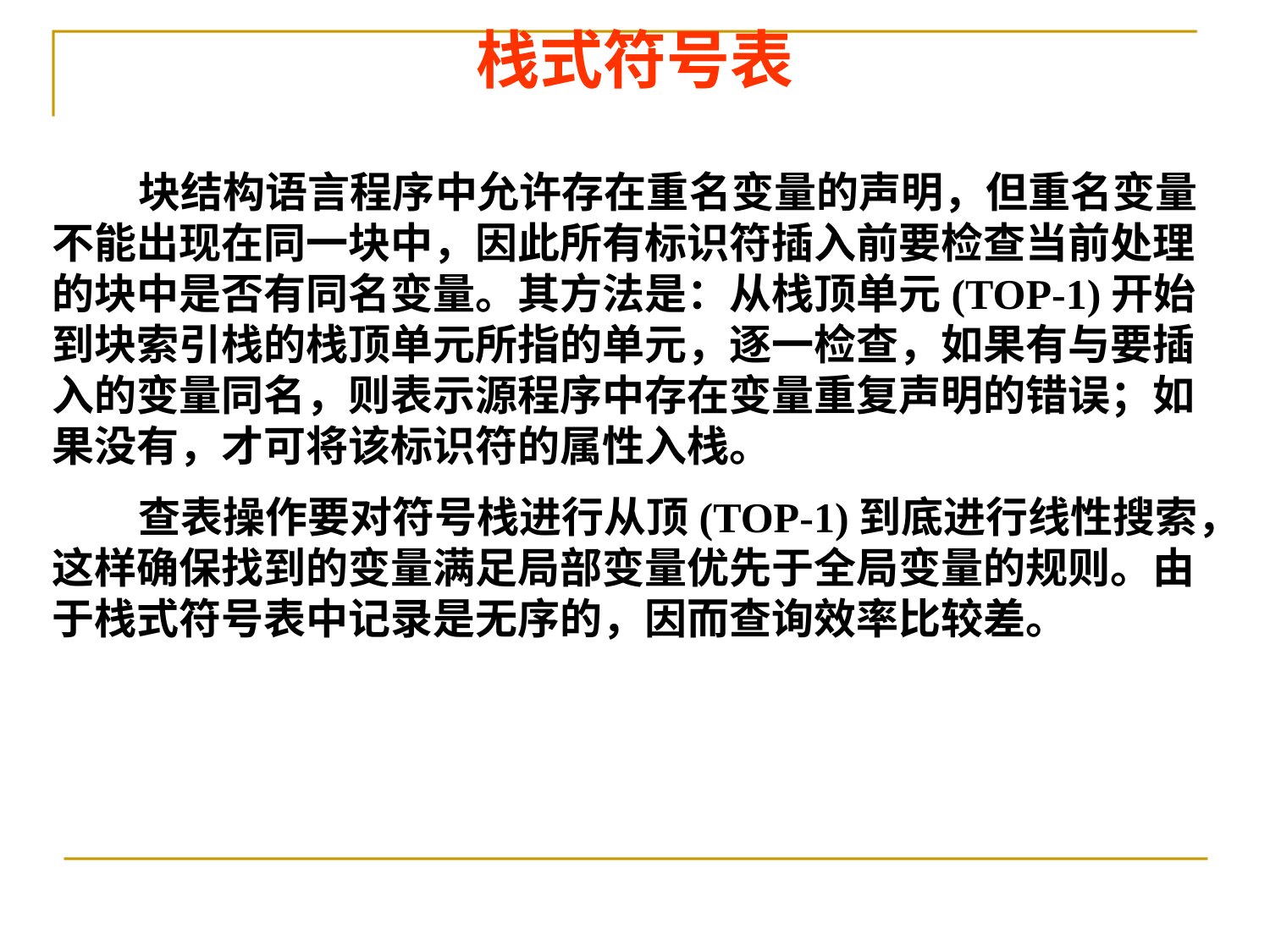

# 栈式符号表
          块结构语言程序中允许存在重名变量的声明，但重名变量不能出现在同一块中，因此所有标识符插入前要检查当前处理的块中是否有同名变量。其方法是：从栈顶单元(TOP-1)开始到块索引栈的栈顶单元所指的单元，逐一检查，如果有与要插入的变量同名，则表示源程序中存在变量重复声明的错误；如果没有，才可将该标识符的属性入栈。
        查表操作要对符号栈进行从顶(TOP-1)到底进行线性搜索，这样确保找到的变量满足局部变量优先于全局变量的规则。由于栈式符号表中记录是无序的，因而查询效率比较差。